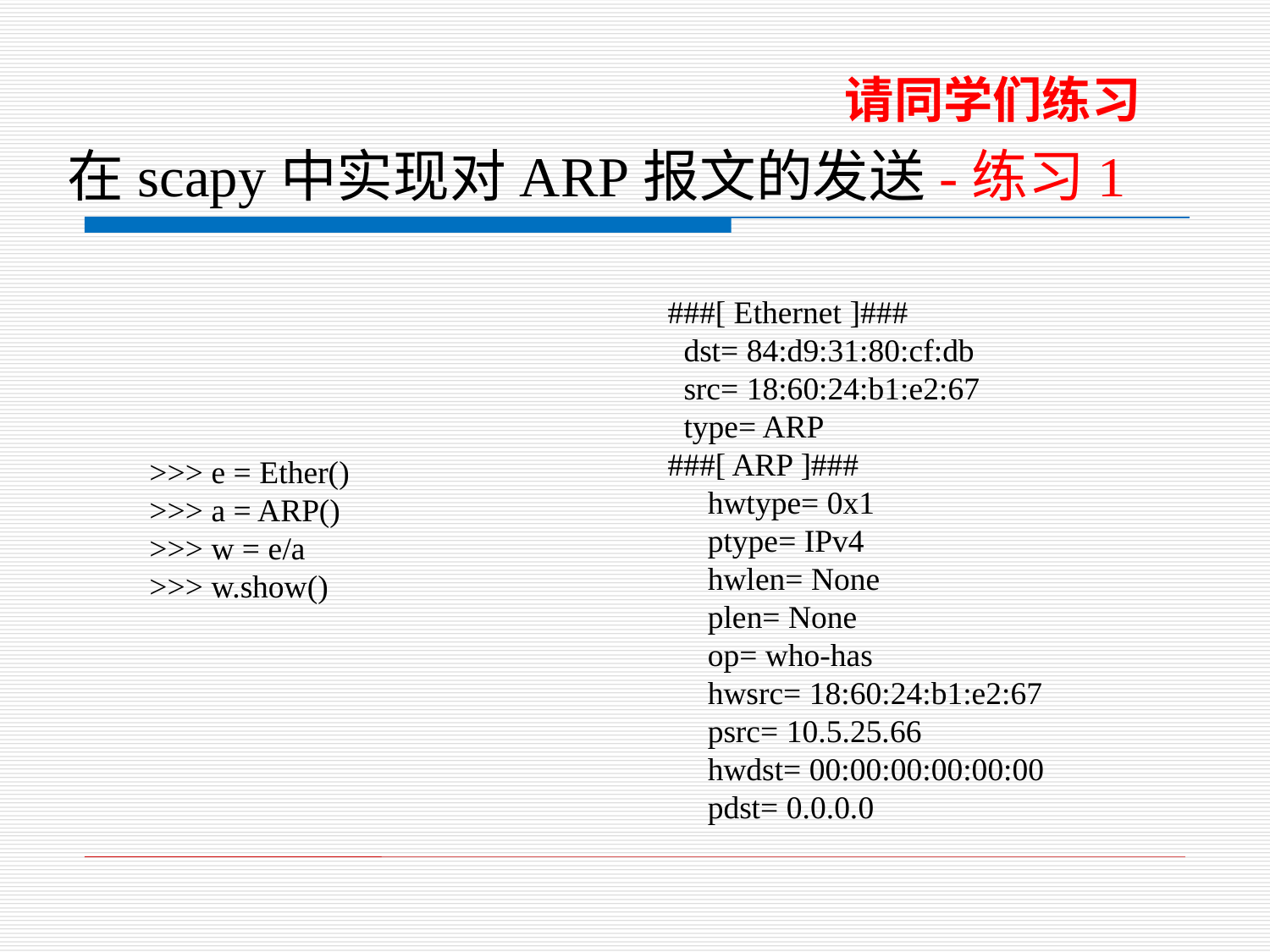

请同学们练习
# 在scapy中实现对ARP报文的发送-练习1
###[ Ethernet ]###
  dst= 84:d9:31:80:cf:db
  src= 18:60:24:b1:e2:67
  type= ARP
###[ ARP ]###
     hwtype= 0x1
     ptype= IPv4
     hwlen= None
     plen= None
     op= who-has
     hwsrc= 18:60:24:b1:e2:67
     psrc= 10.5.25.66
     hwdst= 00:00:00:00:00:00
     pdst= 0.0.0.0
>>> e = Ether()
>>> a = ARP()
>>> w = e/a
>>> w.show()